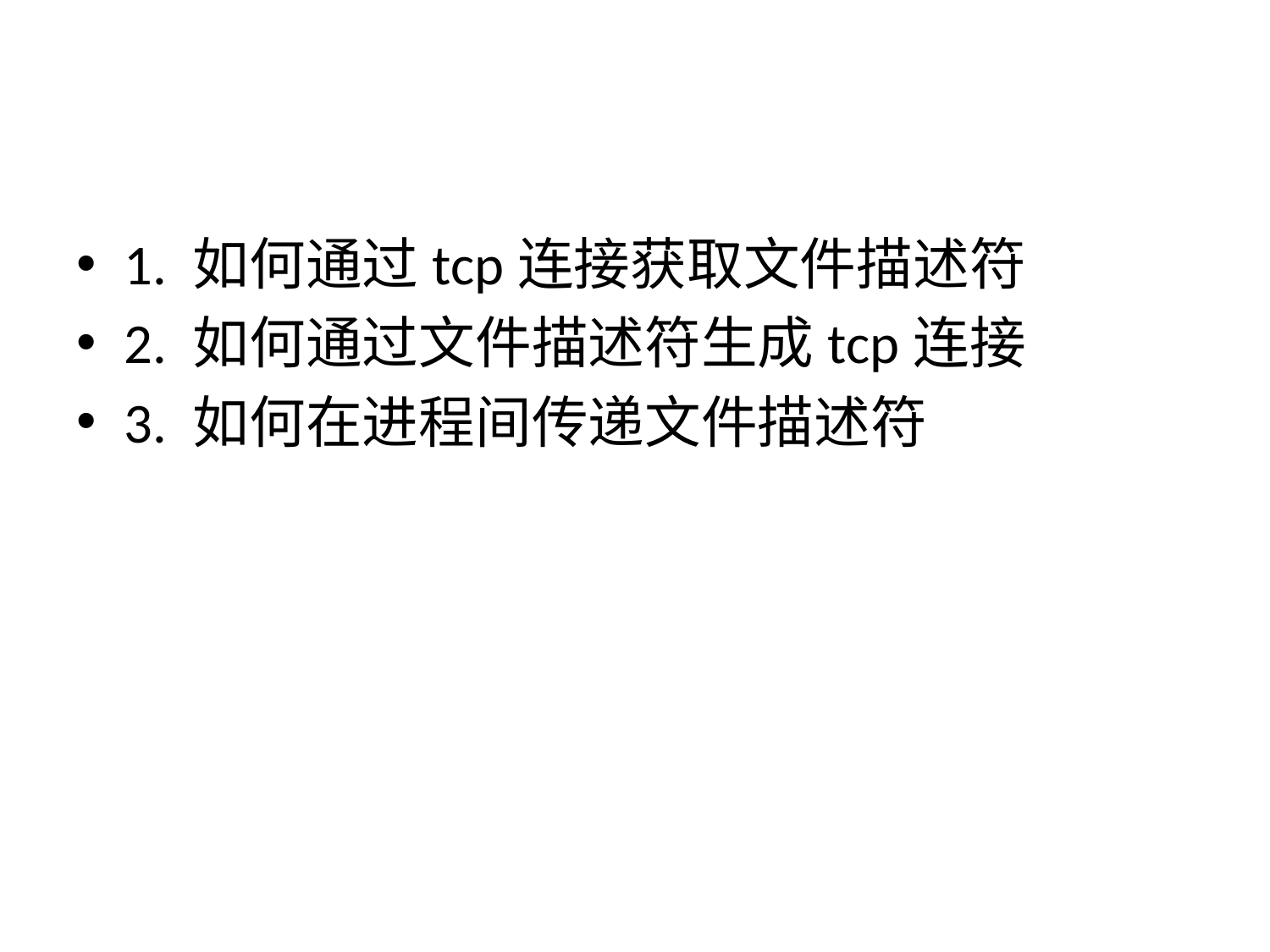

#
1. 如何通过tcp连接获取文件描述符
2. 如何通过文件描述符生成tcp连接
3. 如何在进程间传递文件描述符